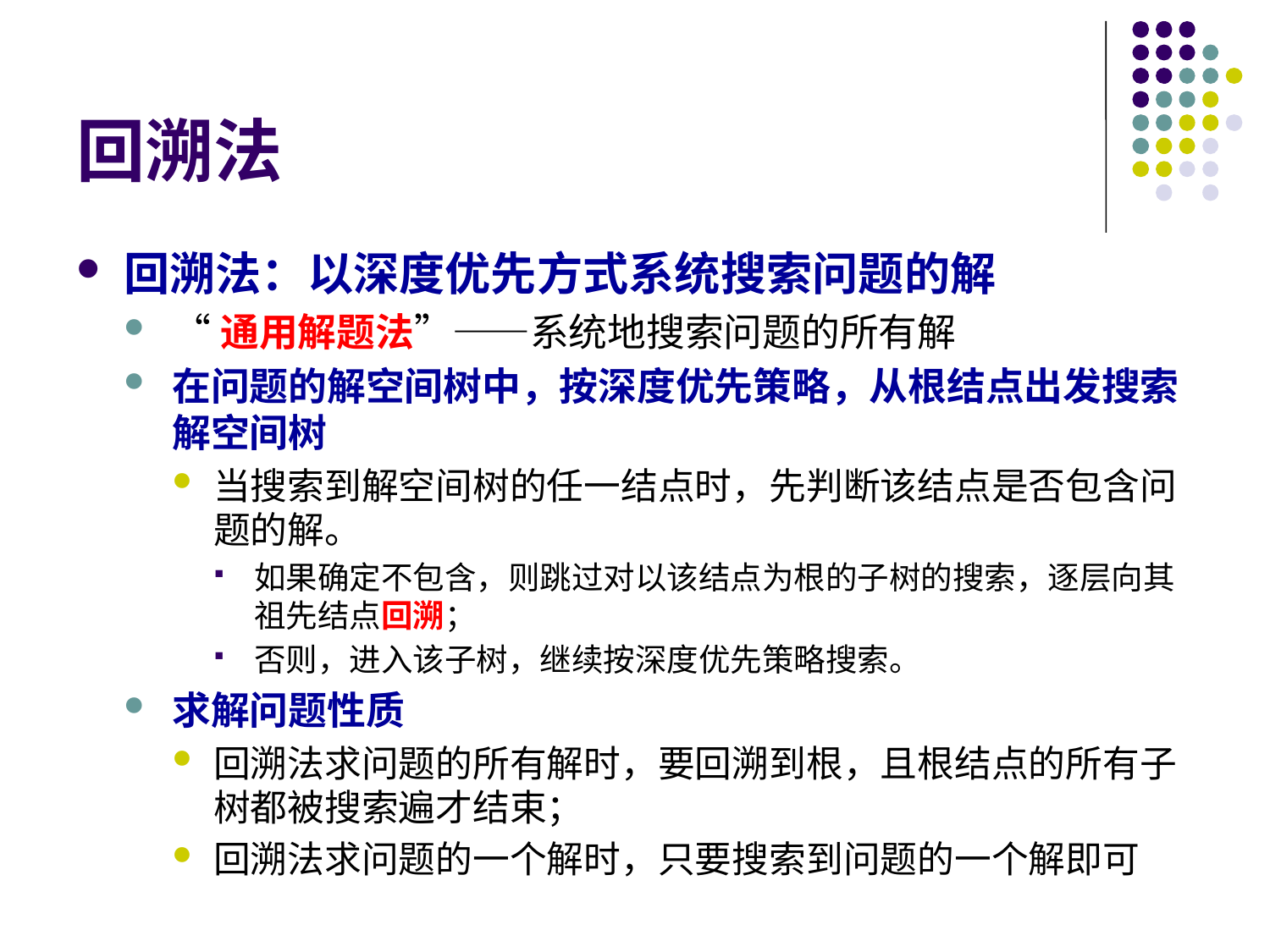

# 回溯法
回溯法：以深度优先方式系统搜索问题的解
“通用解题法”——系统地搜索问题的所有解
在问题的解空间树中，按深度优先策略，从根结点出发搜索解空间树
当搜索到解空间树的任一结点时，先判断该结点是否包含问题的解。
如果确定不包含，则跳过对以该结点为根的子树的搜索，逐层向其祖先结点回溯；
否则，进入该子树，继续按深度优先策略搜索。
求解问题性质
回溯法求问题的所有解时，要回溯到根，且根结点的所有子树都被搜索遍才结束；
回溯法求问题的一个解时，只要搜索到问题的一个解即可